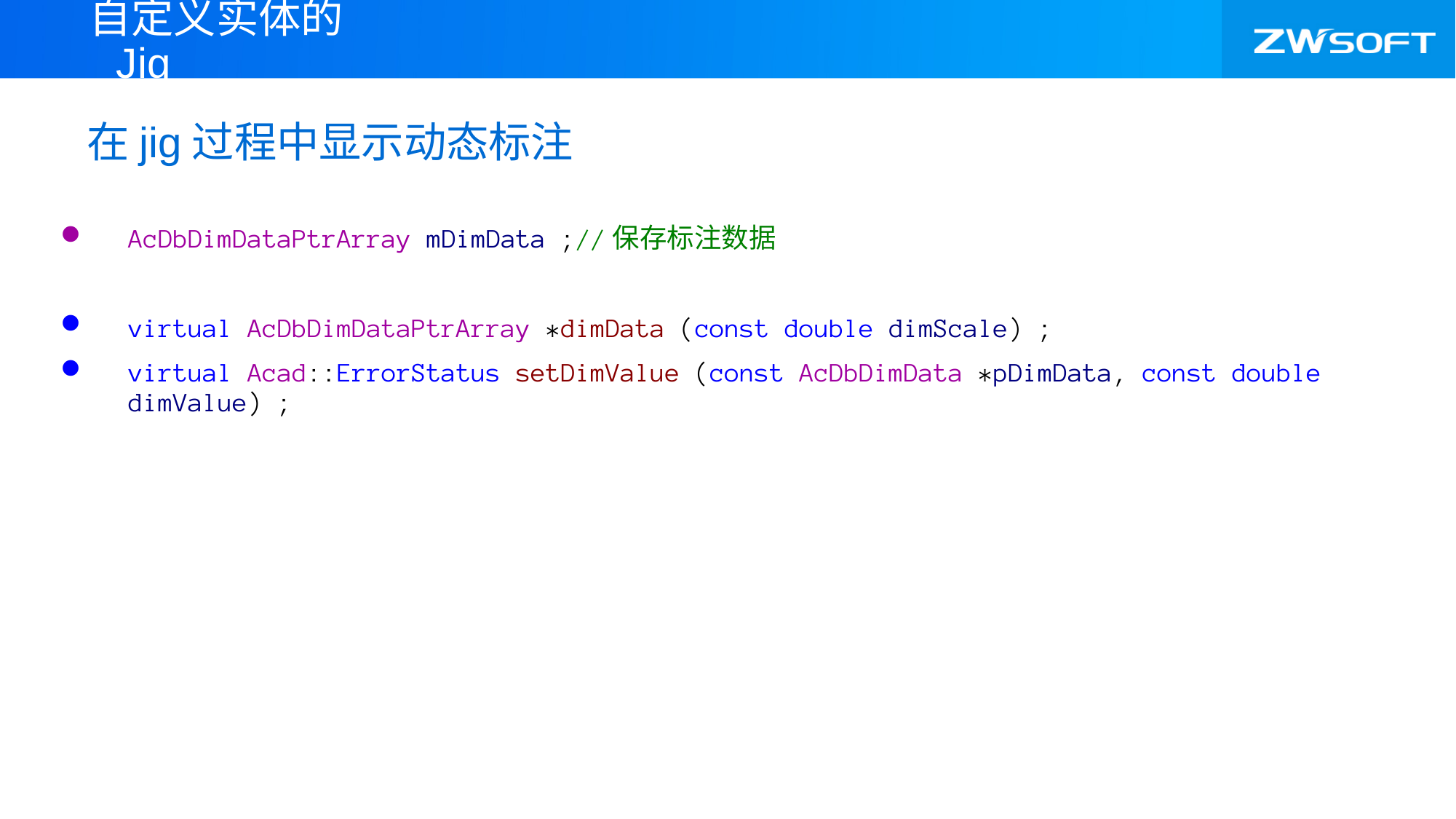

自定义实体的Jig
# 在jig过程中显示动态标注
AcDbDimDataPtrArray mDimData ;//保存标注数据

virtual AcDbDimDataPtrArray *dimData (const double dimScale) ;
virtual Acad::ErrorStatus setDimValue (const AcDbDimData *pDimData, const double dimValue) ;